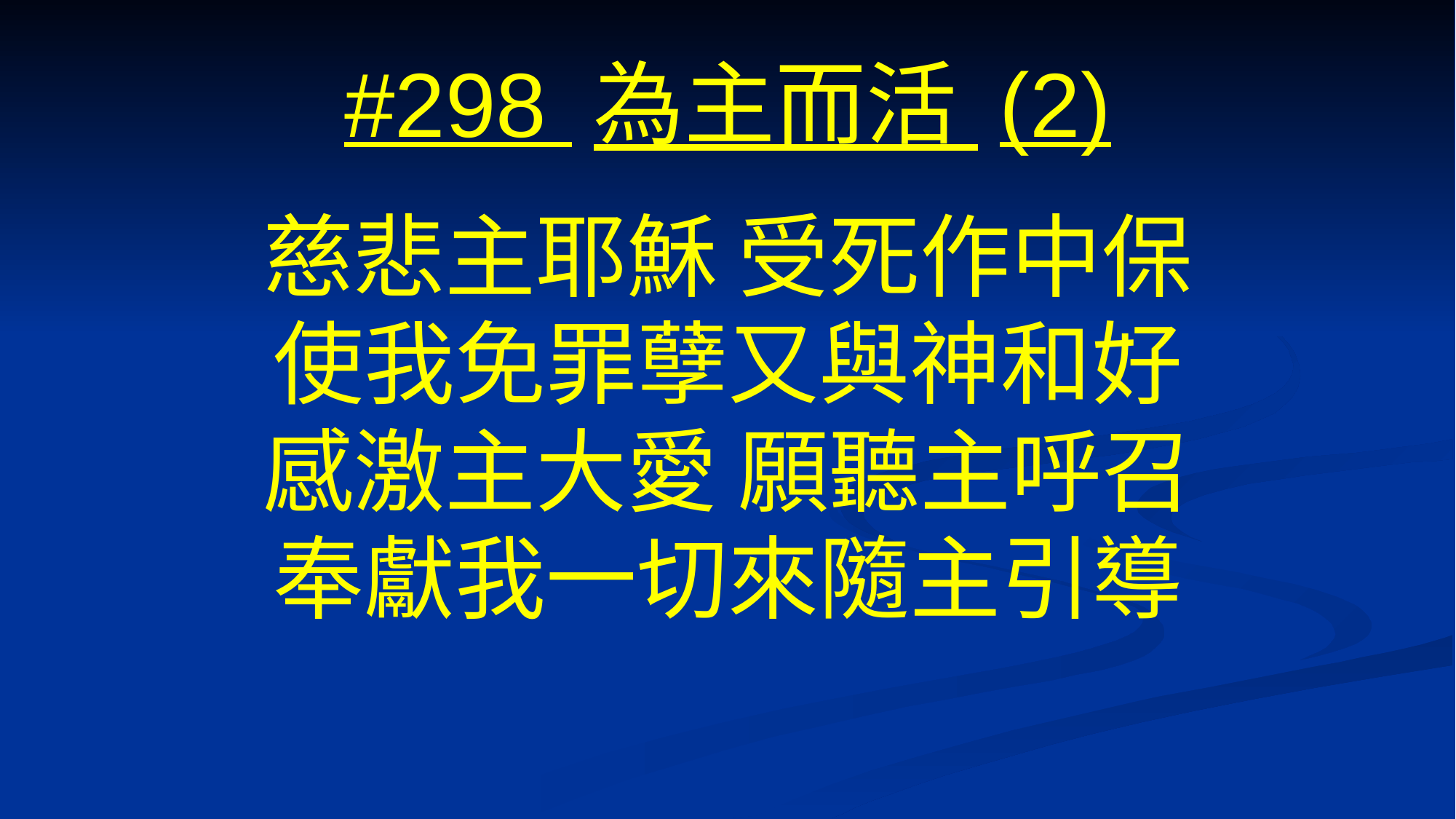

# #298 為主而活 (2)
慈悲主耶穌 受死作中保
使我免罪孽又與神和好
感激主大愛 願聽主呼召
奉獻我一切來隨主引導